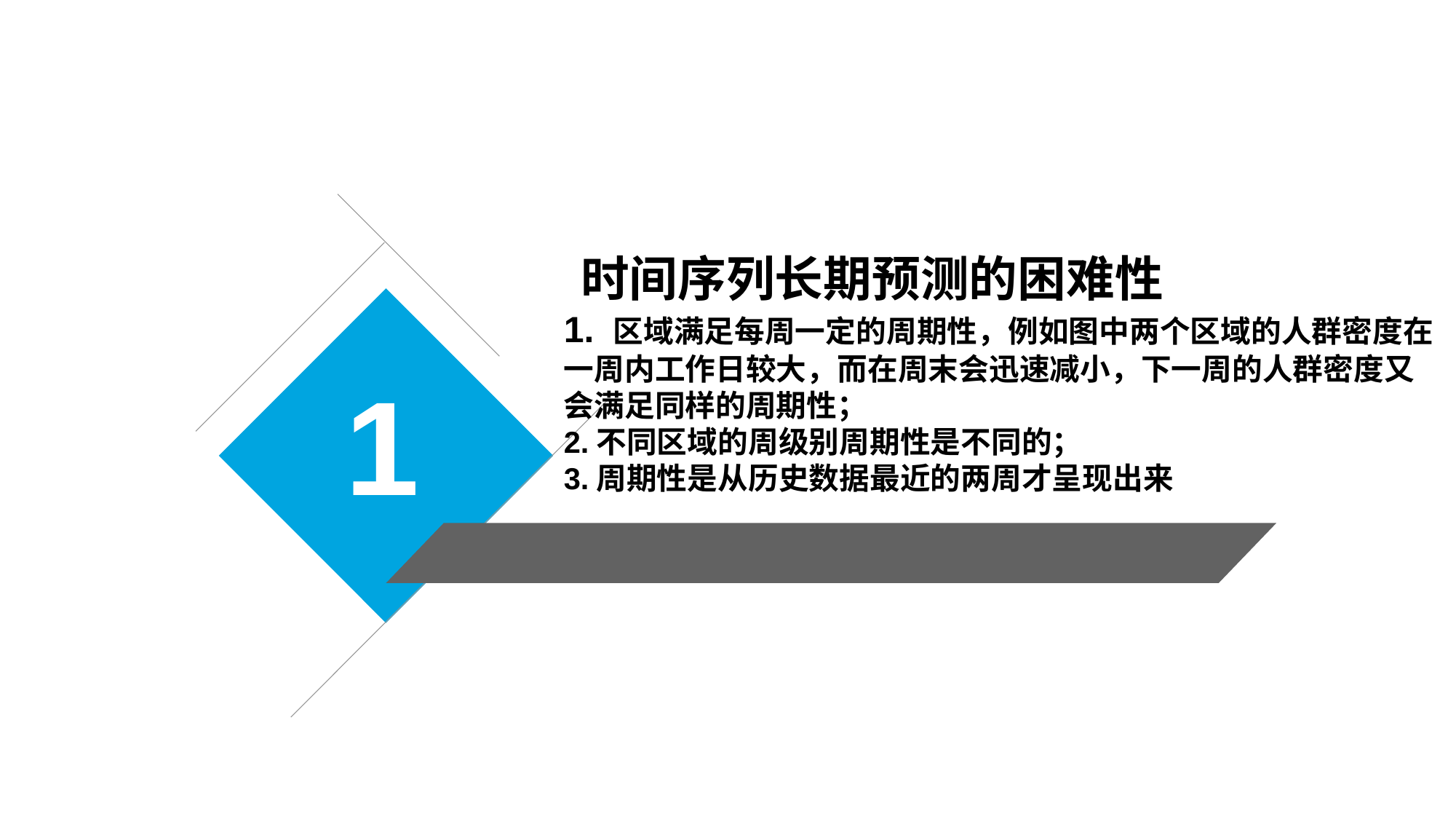

时间序列长期预测的困难性
1. 区域满足每周一定的周期性，例如图中两个区域的人群密度在一周内工作日较大，而在周末会迅速减小，下一周的人群密度又会满足同样的周期性；
2.不同区域的周级别周期性是不同的；
3.周期性是从历史数据最近的两周才呈现出来

1